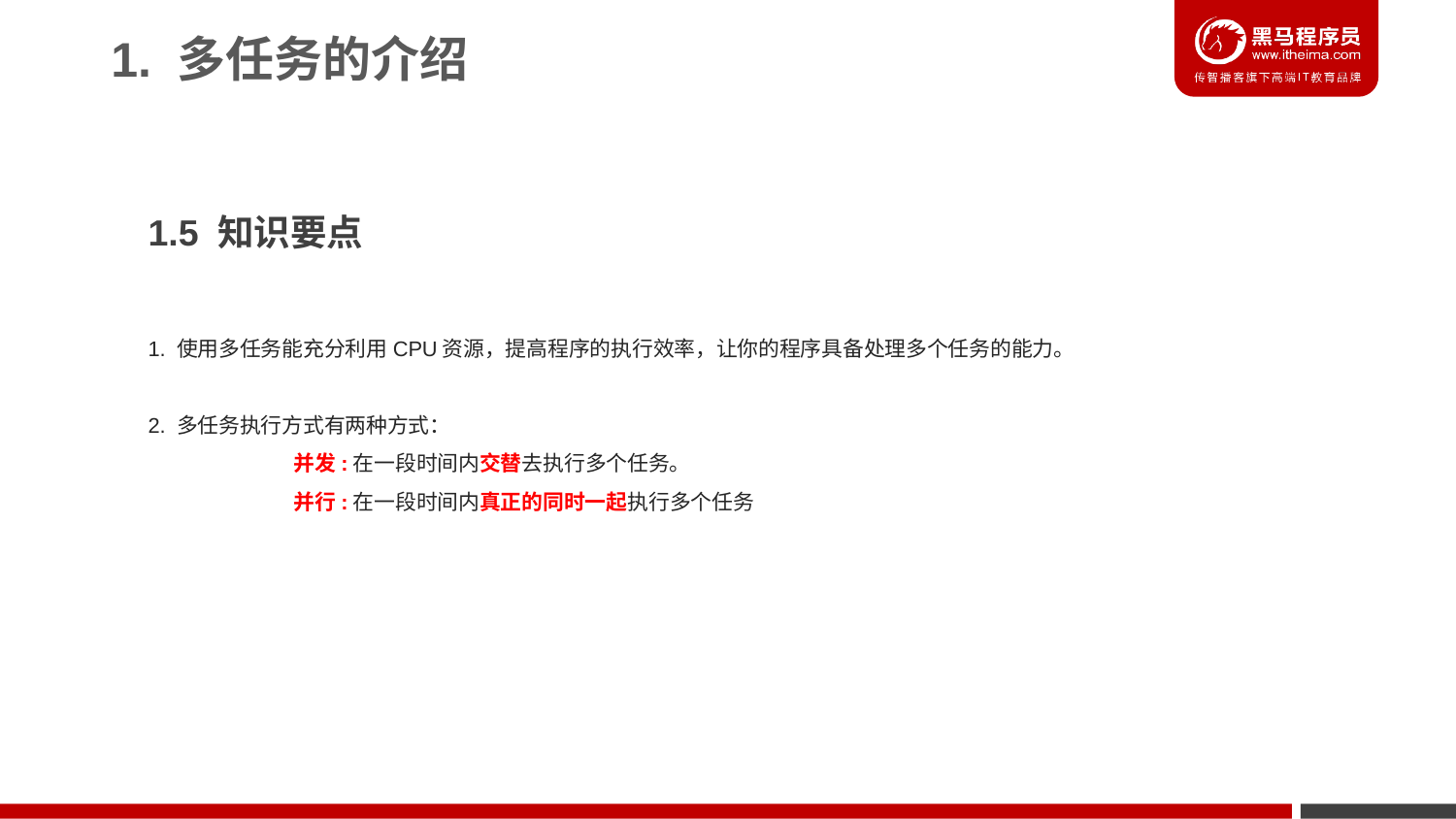

1. 多任务的介绍
1.5 知识要点
1. 使用多任务能充分利用CPU资源，提高程序的执行效率，让你的程序具备处理多个任务的能力。
2. 多任务执行方式有两种方式：
	并发:在一段时间内交替去执行多个任务。
	并行:在一段时间内真正的同时一起执行多个任务